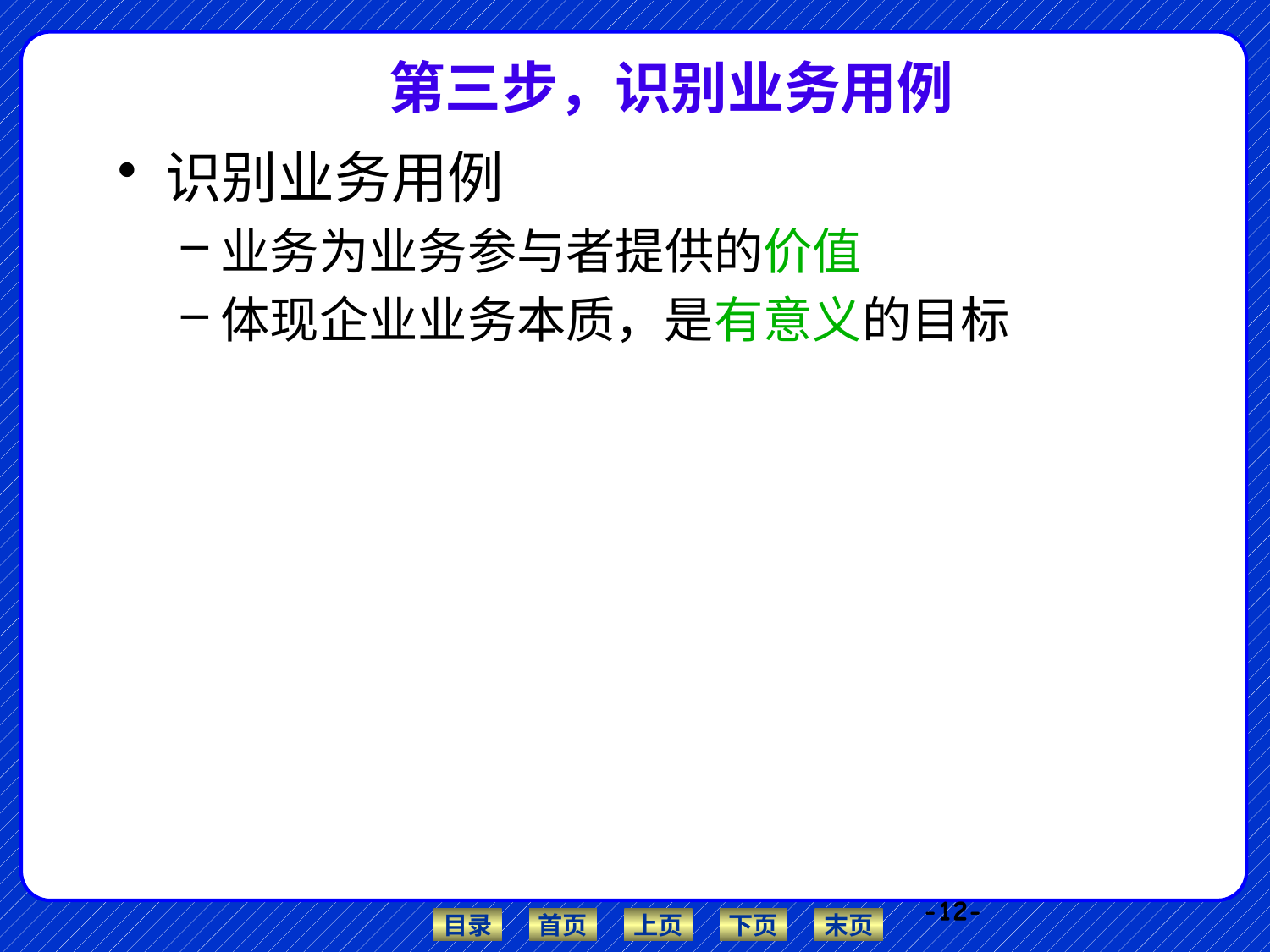

# 第三步，识别业务用例
识别业务用例
业务为业务参与者提供的价值
体现企业业务本质，是有意义的目标
-12-